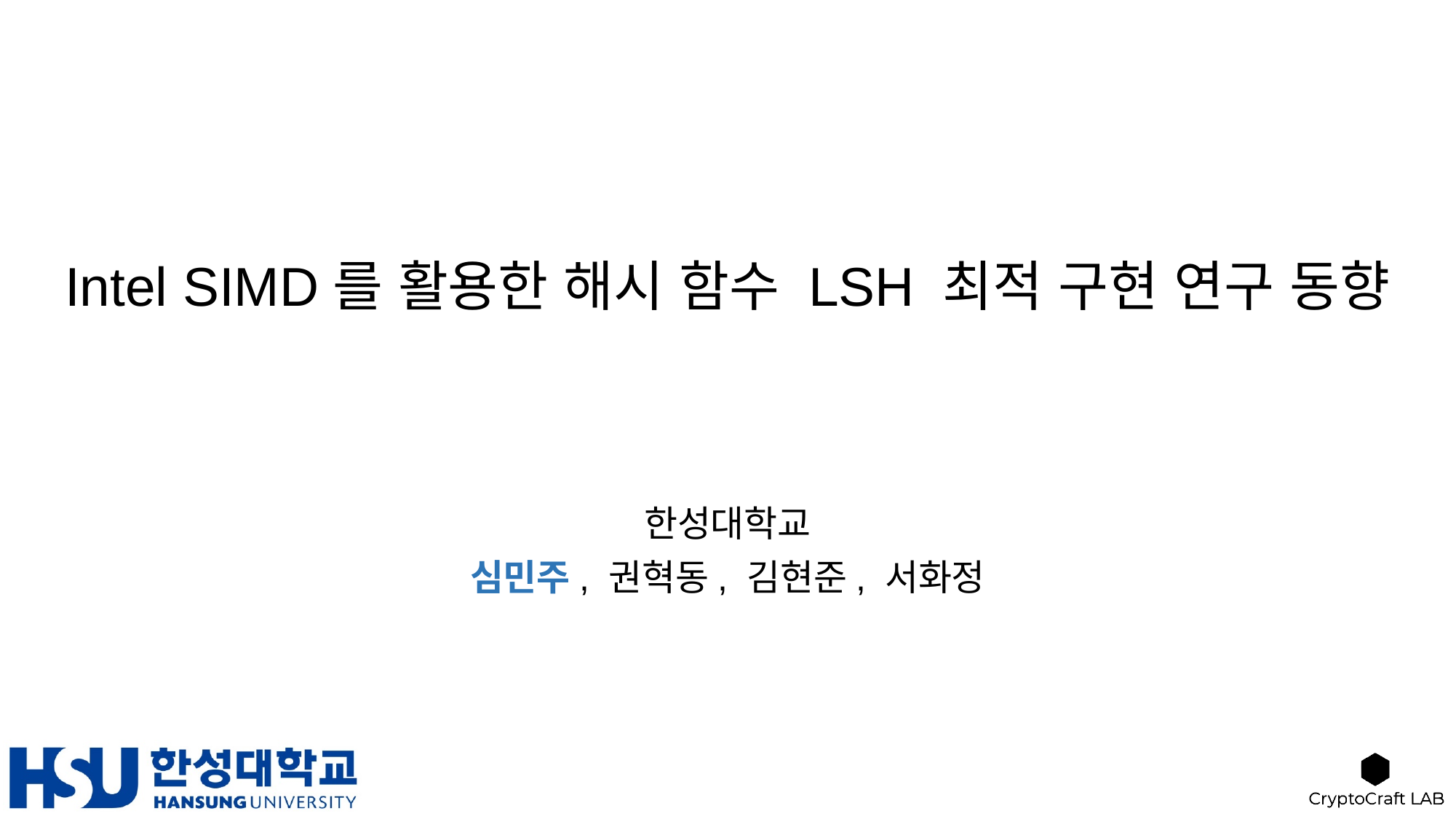

# Intel SIMD를 활용한 해시 함수 LSH 최적 구현 연구 동향
한성대학교
심민주, 권혁동, 김현준, 서화정